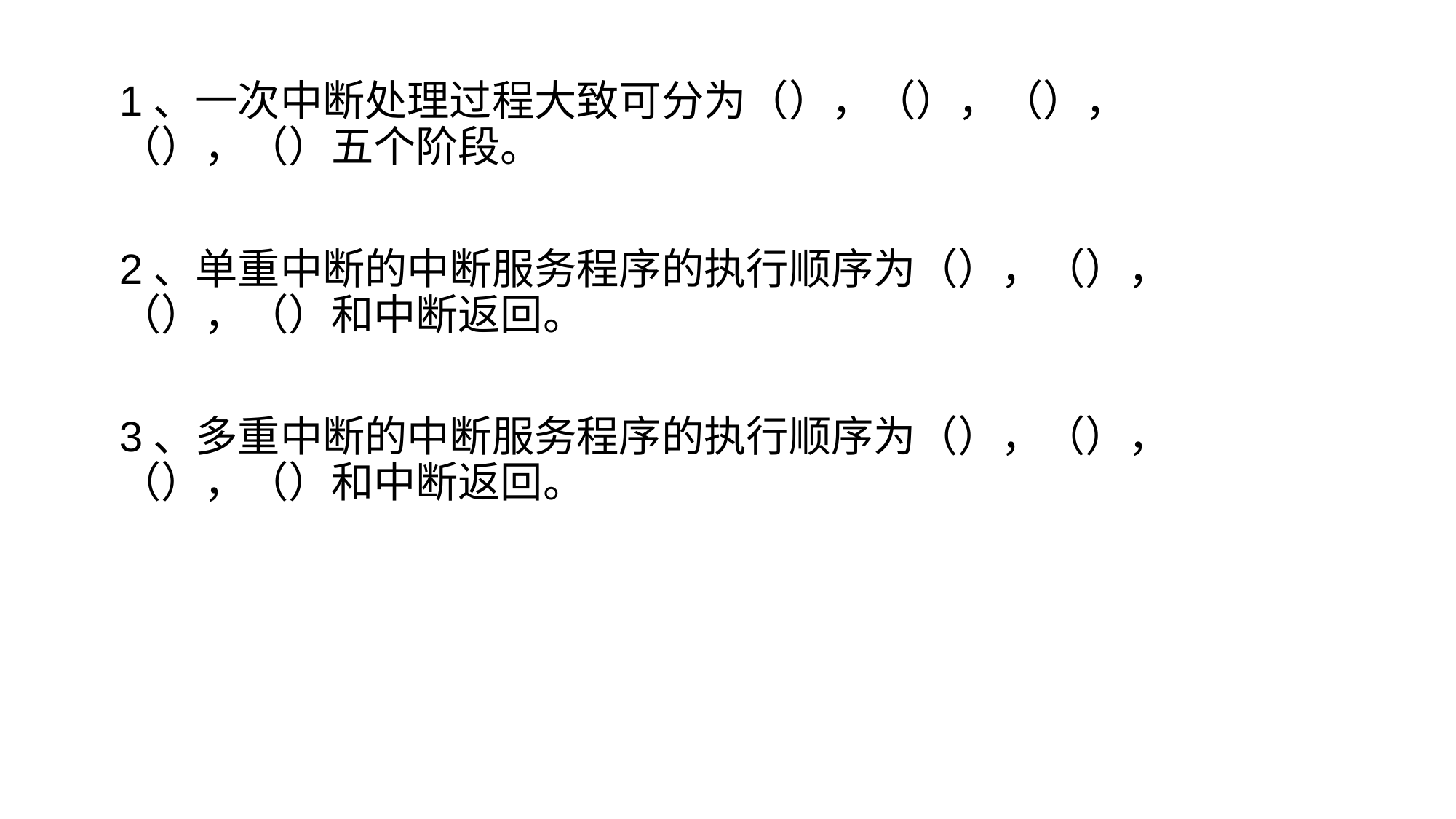

1、一次中断处理过程大致可分为（），（），（），（），（）五个阶段。

2、单重中断的中断服务程序的执行顺序为（），（），（），（）和中断返回。

3、多重中断的中断服务程序的执行顺序为（），（），（），（）和中断返回。